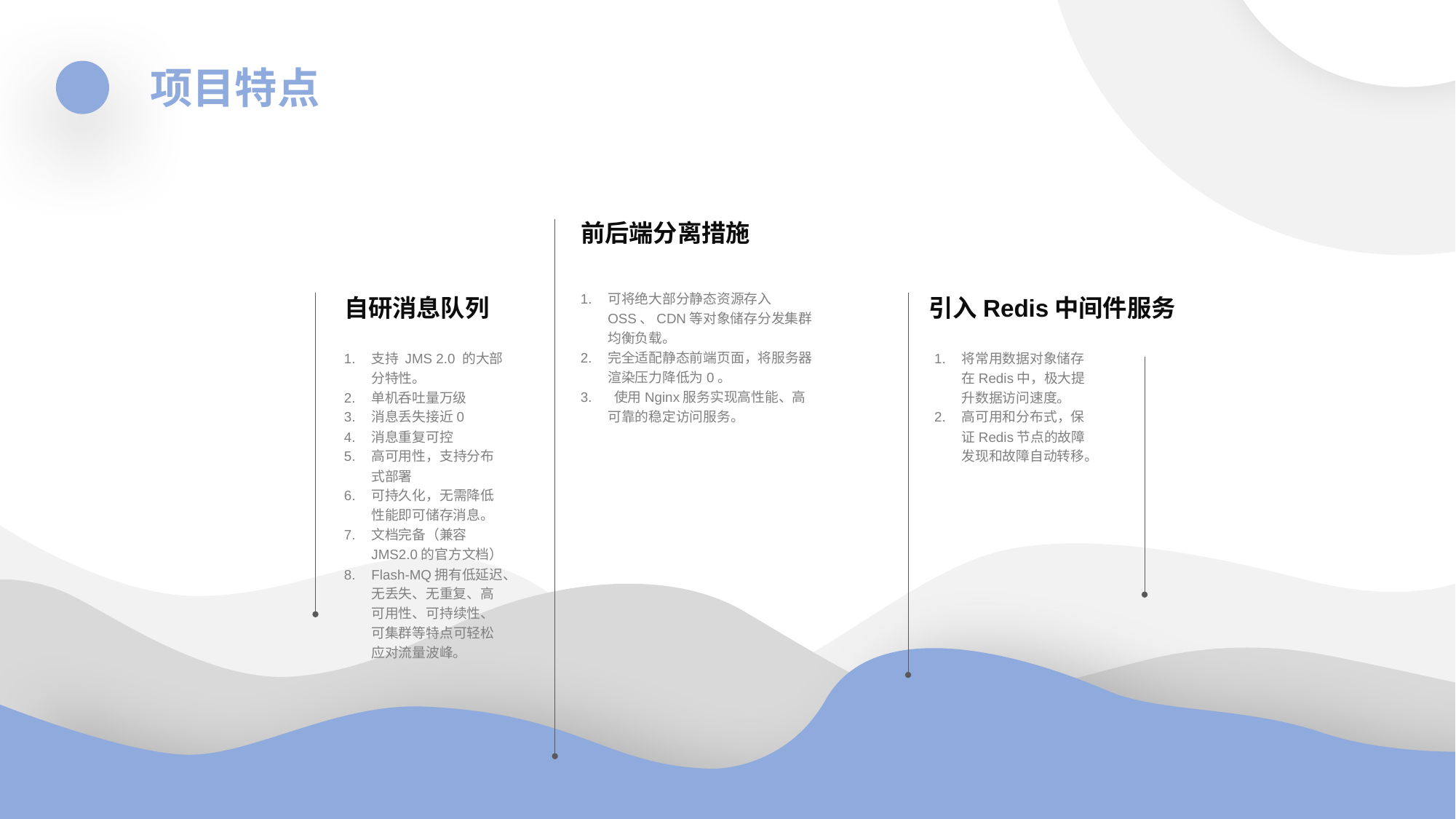

项目特点

前后端分离措施
可将绝大部分静态资源存入OSS、CDN等对象储存分发集群均衡负载。
完全适配静态前端页面，将服务器渲染压力降低为0。
 使用Nginx服务实现高性能、高可靠的稳定访问服务。

自研消息队列
支持 JMS 2.0 的大部分特性。
单机呑吐量万级
消息丢失接近0
消息重复可控
高可用性，支持分布式部署
可持久化，无需降低性能即可储存消息。
文档完备（兼容JMS2.0的官方文档）
Flash-MQ拥有低延迟、无丢失、无重复、高可用性、可持续性、可集群等特点可轻松应对流量波峰。
引入Redis中间件服务
将常用数据对象储存在Redis中，极大提升数据访问速度。
高可用和分布式，保证Redis节点的故障发现和故障自动转移。